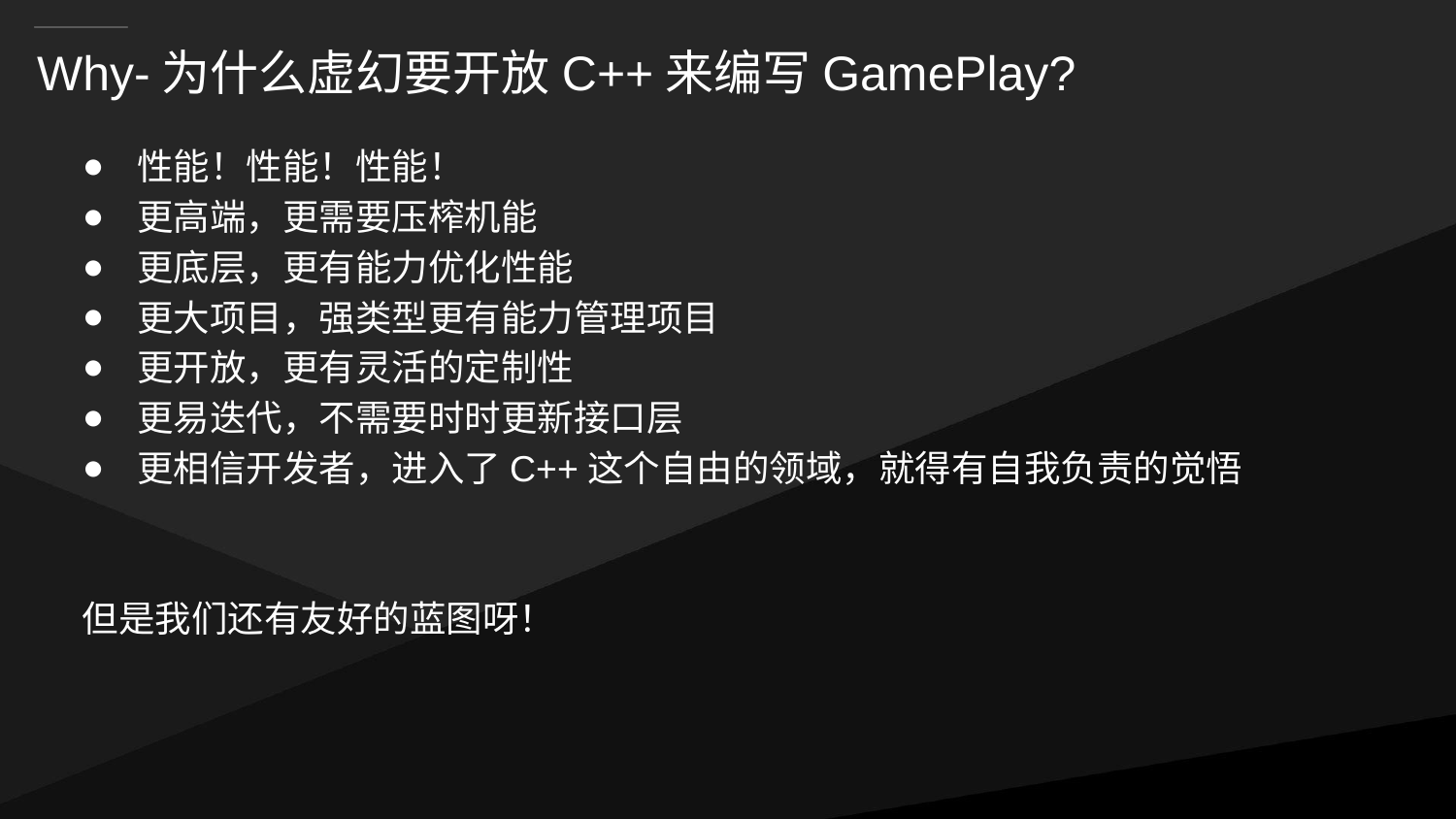

# Why-为什么虚幻要开放C++来编写GamePlay?
性能！性能！性能！
更高端，更需要压榨机能
更底层，更有能力优化性能
更大项目，强类型更有能力管理项目
更开放，更有灵活的定制性
更易迭代，不需要时时更新接口层
更相信开发者，进入了C++这个自由的领域，就得有自我负责的觉悟

但是我们还有友好的蓝图呀！